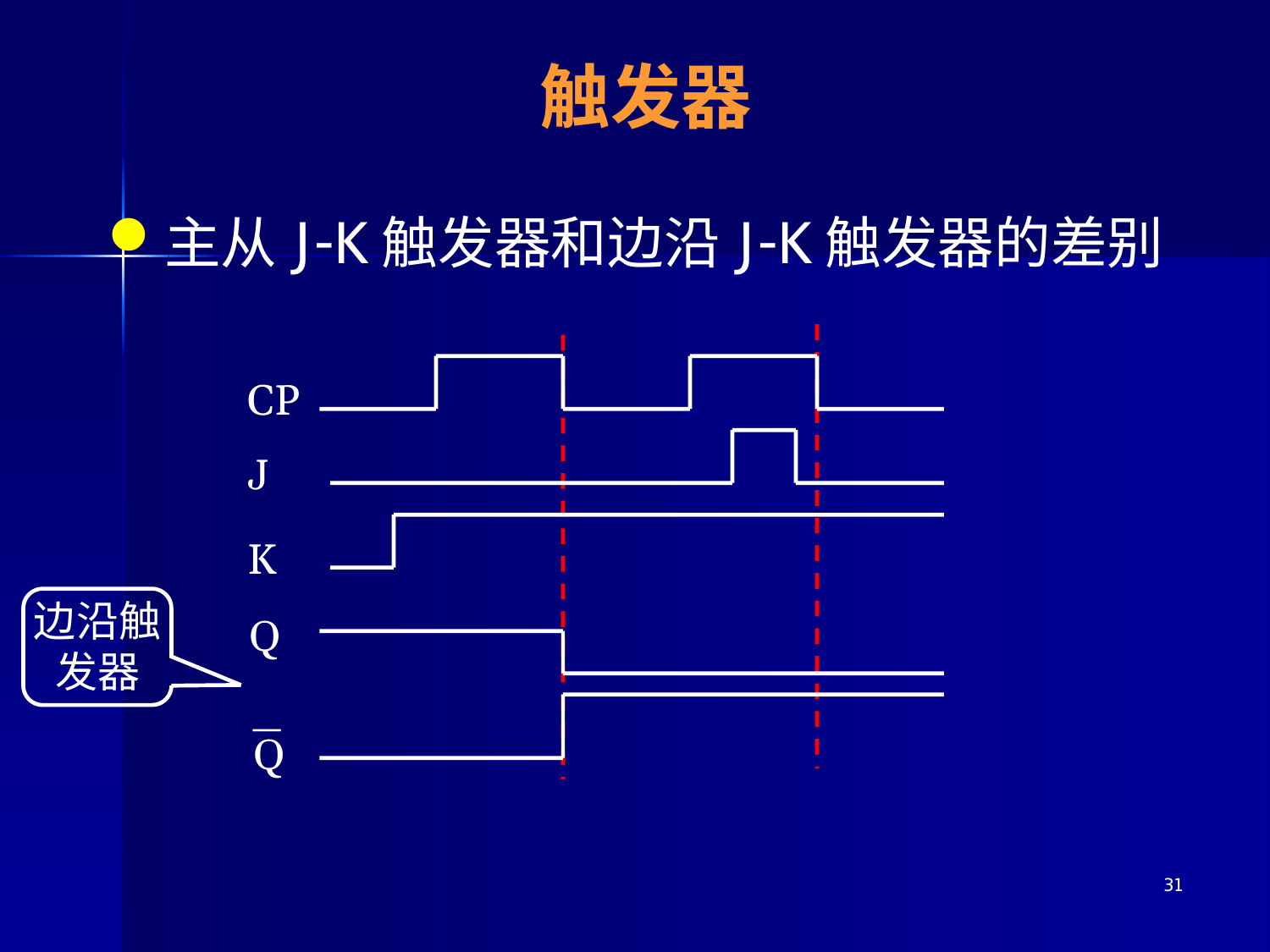

# 触发器
主从J-K触发器和边沿J-K触发器的差别

CP

J

K

边沿触发器
Q

_
Q

31